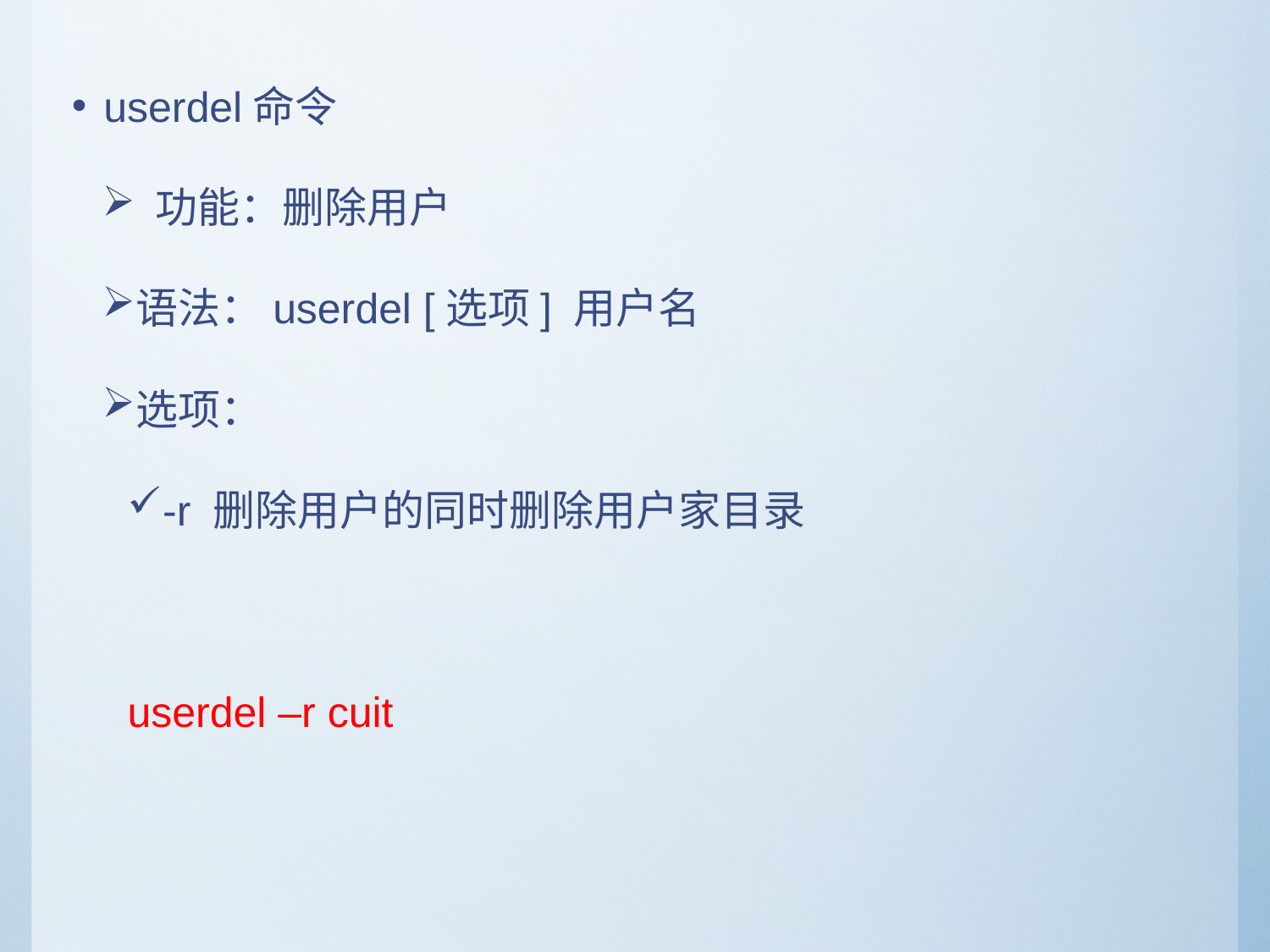

userdel命令
 功能：删除用户
语法：userdel [选项] 用户名
选项：
-r 删除用户的同时删除用户家目录

userdel –r cuit